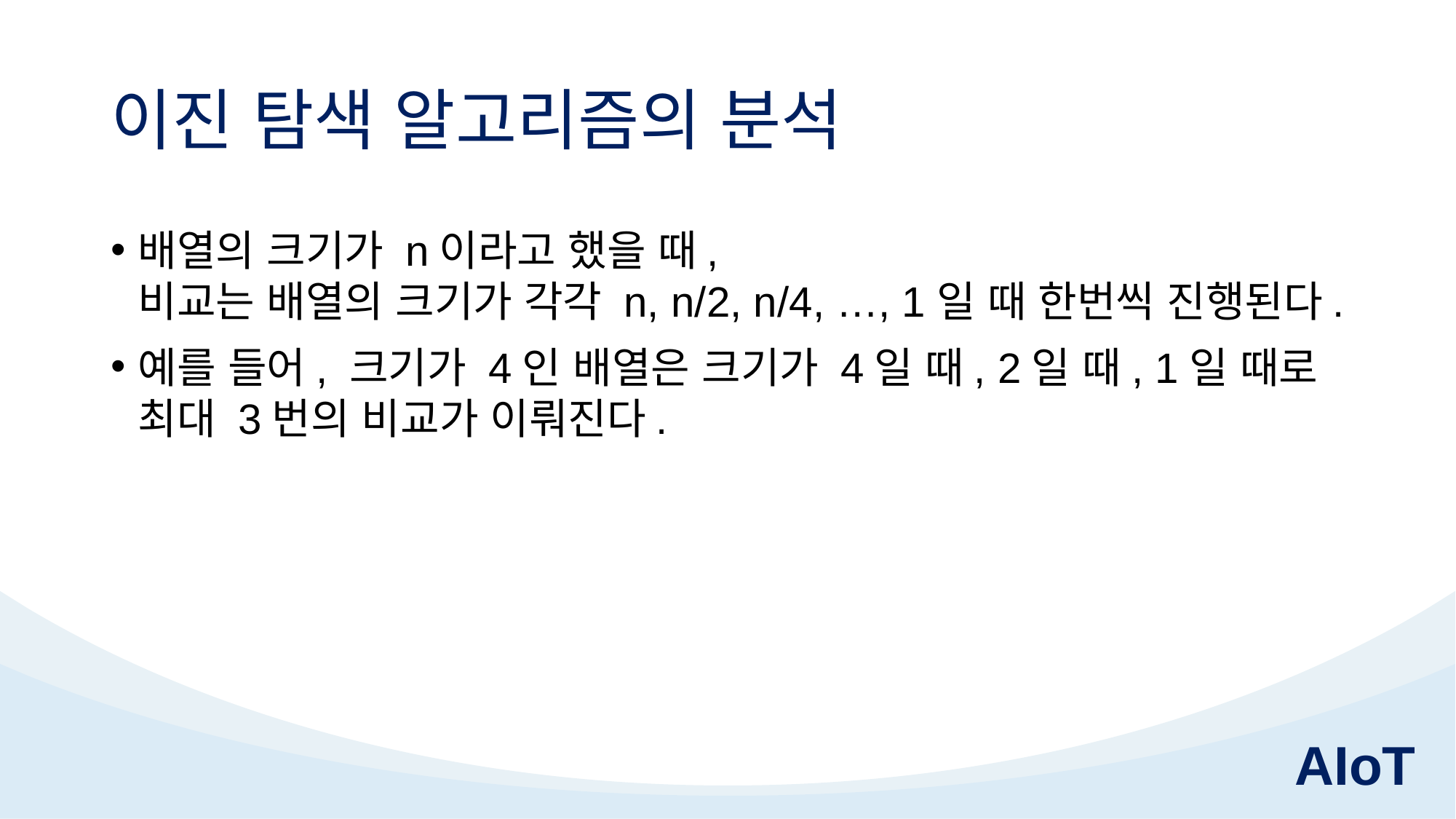

# 이진 탐색 알고리즘의 분석
배열의 크기가 n이라고 했을 때,
비교는 배열의 크기가 각각 n, n/2, n/4, …, 1일 때 한번씩 진행된다.
예를 들어, 크기가 4인 배열은 크기가 4일 때, 2일 때, 1일 때로
최대 3번의 비교가 이뤄진다.